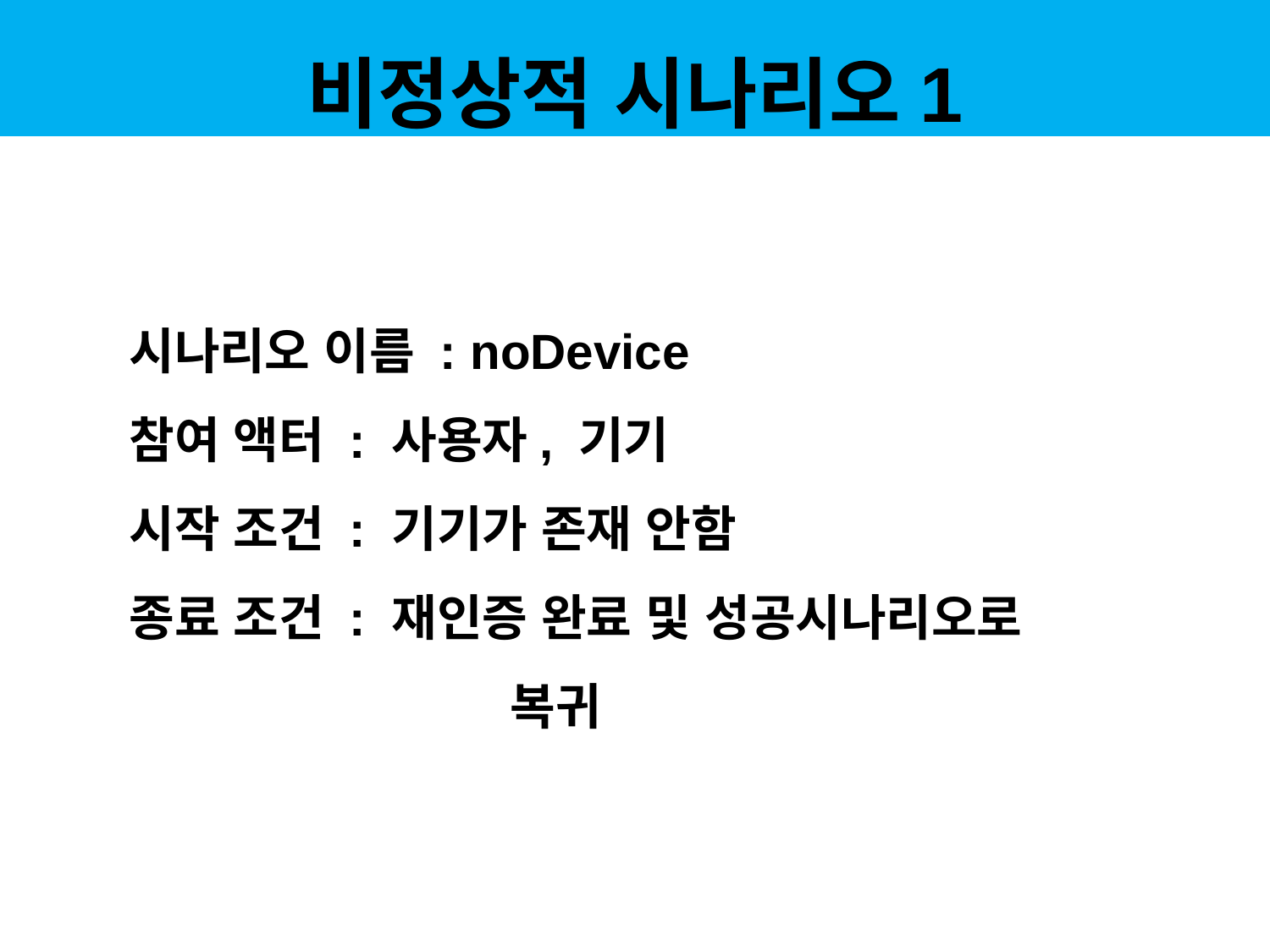

# 비정상적 시나리오1

시나리오 이름 : noDevice
참여 액터 : 사용자, 기기
시작 조건 : 기기가 존재 안함
종료 조건 : 재인증 완료 및 성공시나리오로 				복귀